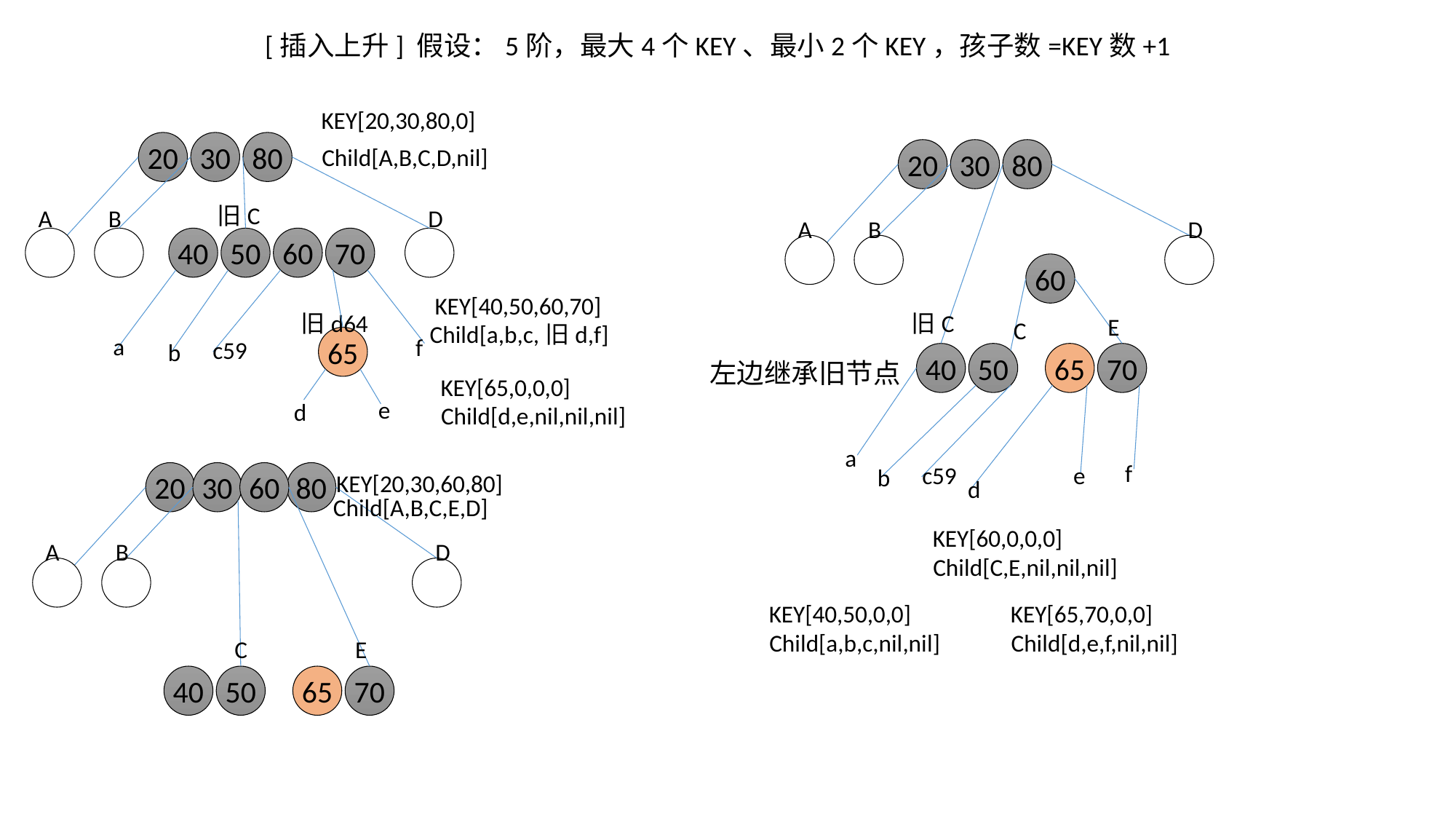

[插入上升] 假设：5阶，最大4个KEY、最小2个KEY，孩子数=KEY数+1
KEY[20,30,80,0]
20
30
80
Child[A,B,C,D,nil]
20
30
80
旧C
A
B
D
A
B
D

40
50
60
70

60
KEY[40,50,60,70]
旧d64
旧C
E
C
Child[a,b,c,旧d,f]
a
f
65
c59
b
40
50
65
70
左边继承旧节点
KEY[65,0,0,0]
e
d
Child[d,e,nil,nil,nil]
a
f
c59
e
b
20
30
60
80
KEY[20,30,60,80]
d
Child[A,B,C,E,D]
KEY[60,0,0,0]
A
B
D
Child[C,E,nil,nil,nil]

KEY[40,50,0,0]
KEY[65,70,0,0]
Child[a,b,c,nil,nil]
Child[d,e,f,nil,nil]
C
E
40
50
65
70